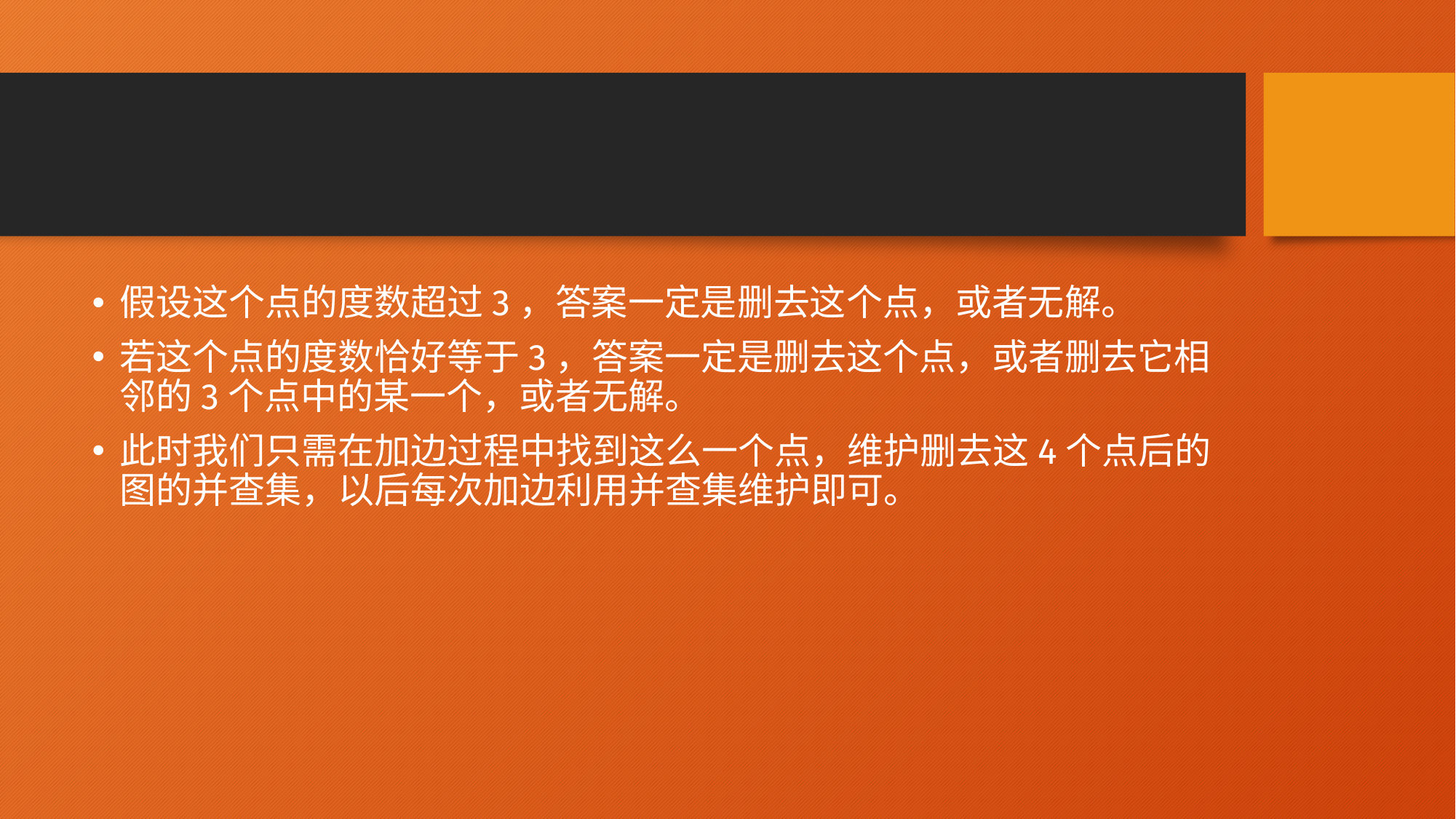

#
假设这个点的度数超过3，答案一定是删去这个点，或者无解。
若这个点的度数恰好等于3，答案一定是删去这个点，或者删去它相邻的3个点中的某一个，或者无解。
此时我们只需在加边过程中找到这么一个点，维护删去这4个点后的图的并查集，以后每次加边利用并查集维护即可。